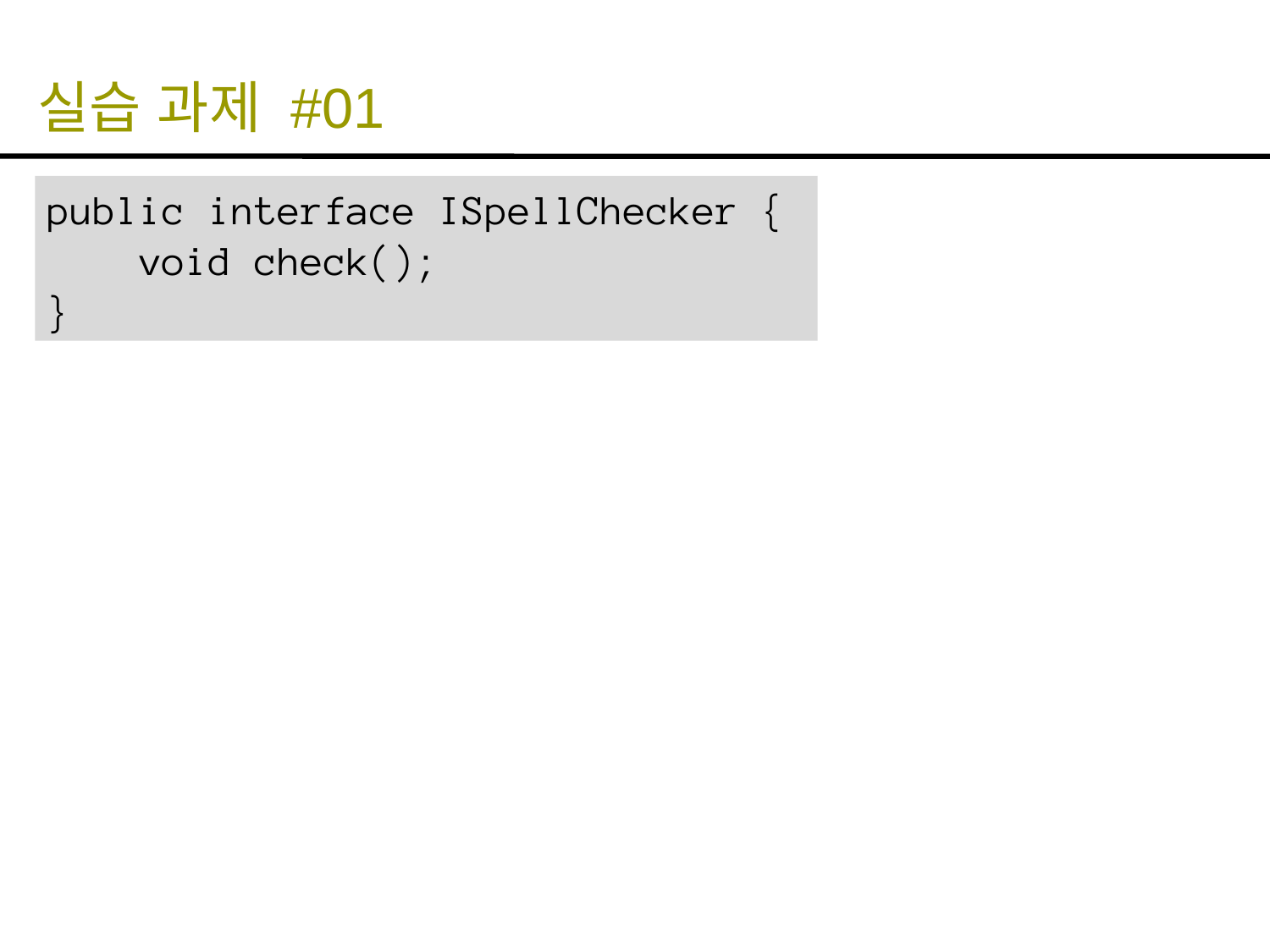

# 실습 과제 #01

public interface ISpellChecker {
    void check();
}